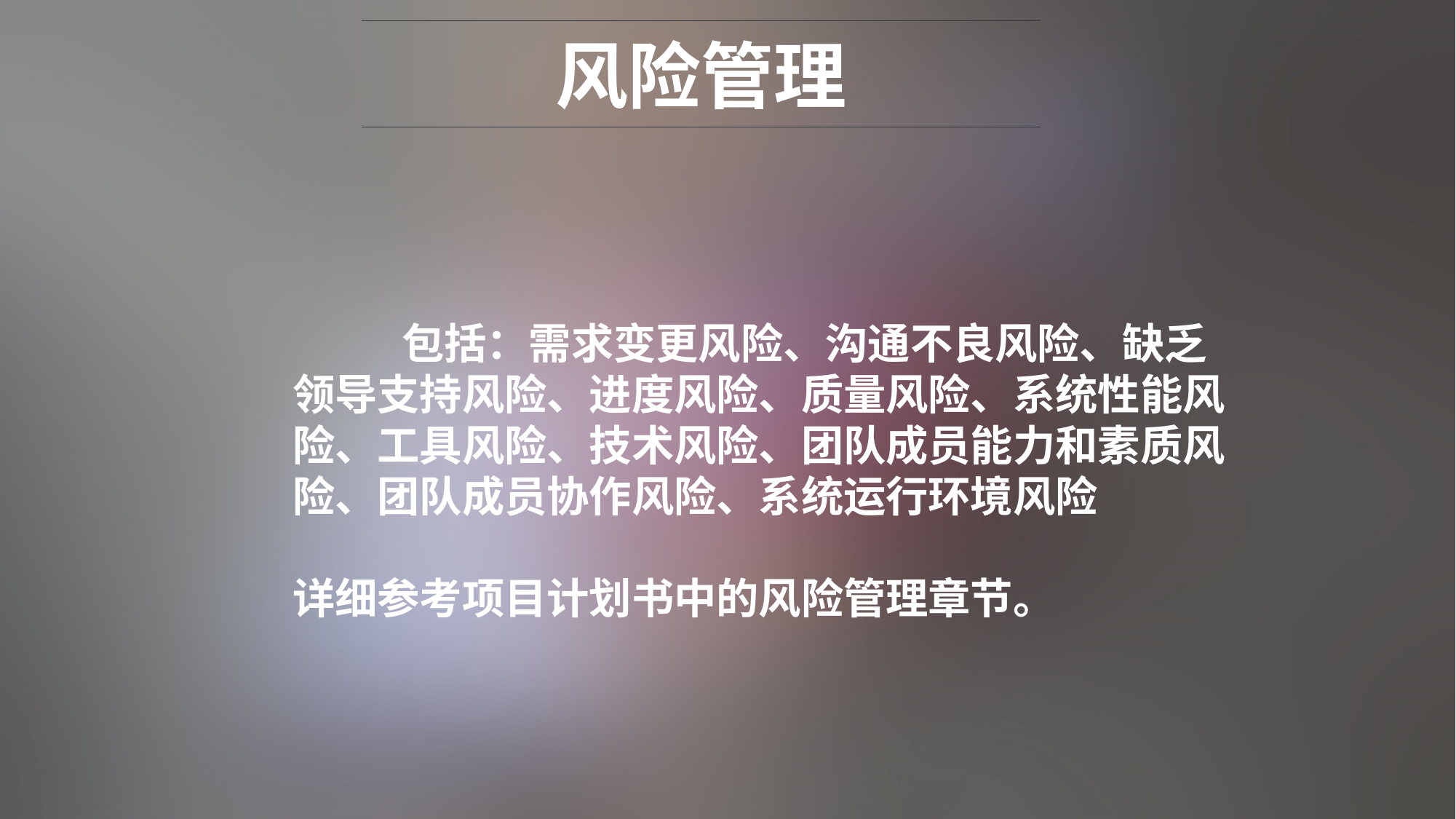

风险管理
  	包括：需求变更风险、沟通不良风险、缺乏领导支持风险、进度风险、质量风险、系统性能风险、工具风险、技术风险、团队成员能力和素质风险、团队成员协作风险、系统运行环境风险

详细参考项目计划书中的风险管理章节。